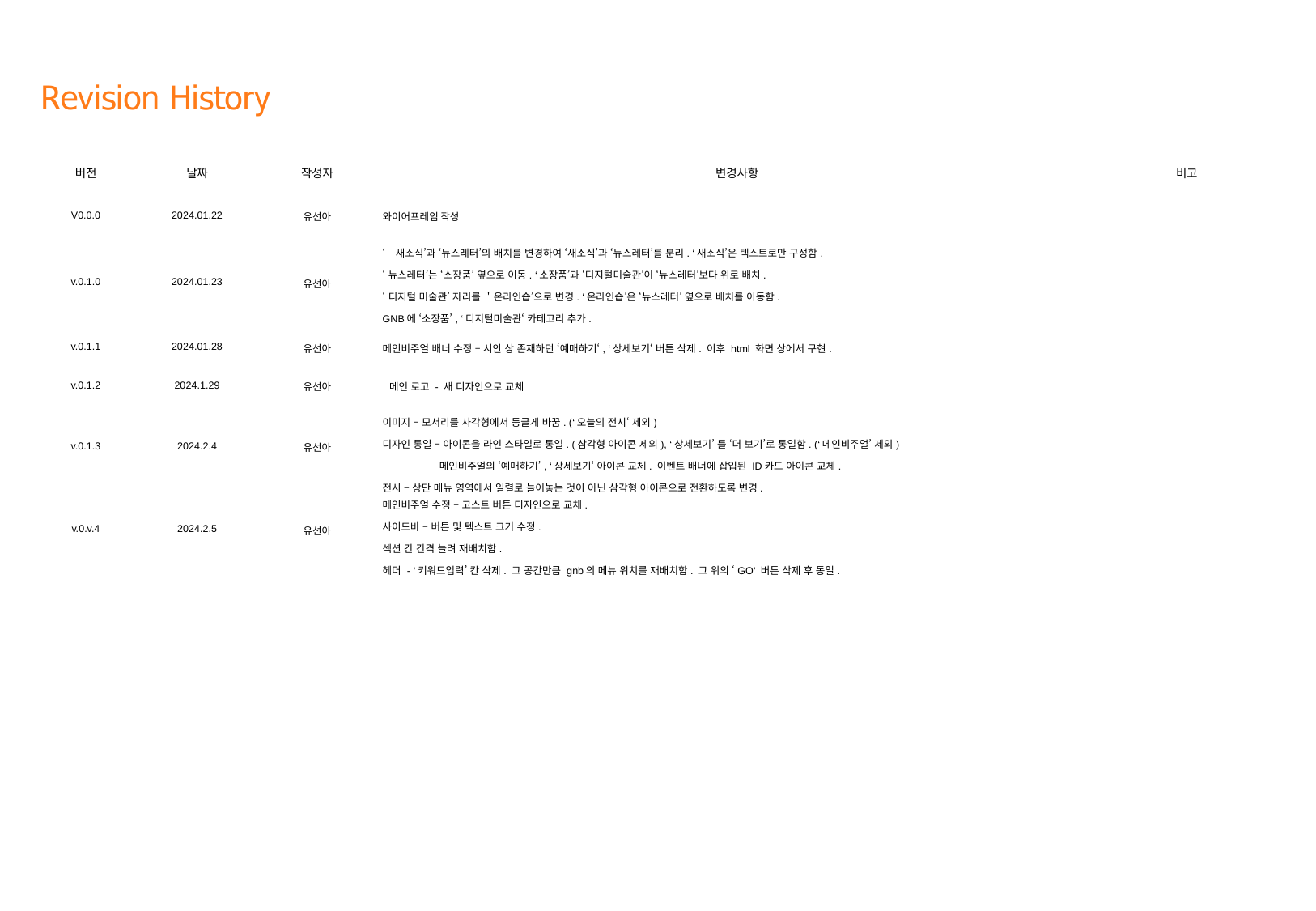

Revision History
| 버전 | 날짜 | 작성자 | 변경사항 | 비고 |
| --- | --- | --- | --- | --- |
| V0.0.0 | 2024.01.22 | 유선아 | 와이어프레임 작성 |  |
| v.0.1.0 | 2024.01.23 | 유선아 | ‘새소식’과 ‘뉴스레터’의 배치를 변경하여 ‘새소식’과 ‘뉴스레터’를 분리. ‘새소식’은 텍스트로만 구성함. ‘뉴스레터’는 ‘소장품’ 옆으로 이동. ‘소장품’과 ‘디지털미술관’이 ‘뉴스레터’보다 위로 배치. ‘디지털 미술관’ 자리를 ＇온라인숍’으로 변경. ‘온라인숍’은 ‘뉴스레터’ 옆으로 배치를 이동함. GNB에 ‘소장품’, ‘디지털미술관‘ 카테고리 추가. |  |
| v.0.1.1 | 2024.01.28 | 유선아 | 메인비주얼 배너 수정 – 시안 상 존재하던 ‘예매하기‘, ‘상세보기‘ 버튼 삭제. 이후 html 화면 상에서 구현. |  |
| v.0.1.2 | 2024.1.29 | 유선아 | 메인 로고 - 새 디자인으로 교체 |  |
| v.0.1.3 | 2024.2.4 | 유선아 | 이미지 – 모서리를 사각형에서 둥글게 바꿈. (‘오늘의 전시‘ 제외) 디자인 통일 – 아이콘을 라인 스타일로 통일. (삼각형 아이콘 제외), ‘상세보기’ 를 ‘더 보기’로 통일함. (‘메인비주얼’ 제외) 메인비주얼의 ‘예매하기’, ‘상세보기‘ 아이콘 교체. 이벤트 배너에 삽입된 ID카드 아이콘 교체. 전시 – 상단 메뉴 영역에서 일렬로 늘어놓는 것이 아닌 삼각형 아이콘으로 전환하도록 변경. |  |
| v.0.v.4 | 2024.2.5 | 유선아 | 메인비주얼 수정 – 고스트 버튼 디자인으로 교체. 사이드바 – 버튼 및 텍스트 크기 수정. 섹션 간 간격 늘려 재배치함. 헤더 - ‘키워드입력’ 칸 삭제. 그 공간만큼 gnb의 메뉴 위치를 재배치함. 그 위의 ‘GO‘ 버튼 삭제 후 동일. |  |
|  |  |  |  |  |
|  |  |  |  |  |
|  |  |  |  |  |